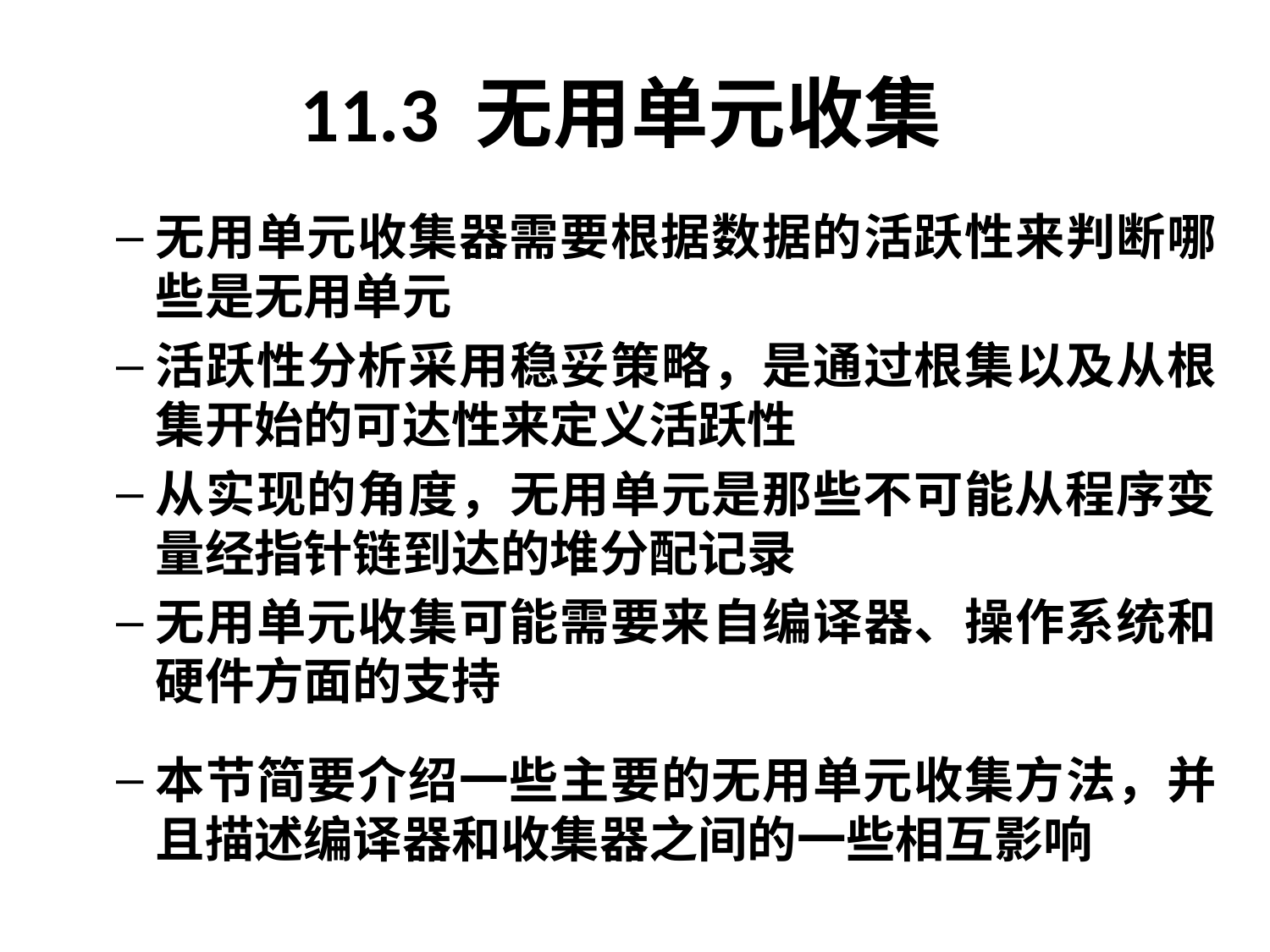

# 11.3 无用单元收集
无用单元收集器需要根据数据的活跃性来判断哪些是无用单元
活跃性分析采用稳妥策略，是通过根集以及从根集开始的可达性来定义活跃性
从实现的角度，无用单元是那些不可能从程序变量经指针链到达的堆分配记录
无用单元收集可能需要来自编译器、操作系统和硬件方面的支持
本节简要介绍一些主要的无用单元收集方法，并且描述编译器和收集器之间的一些相互影响